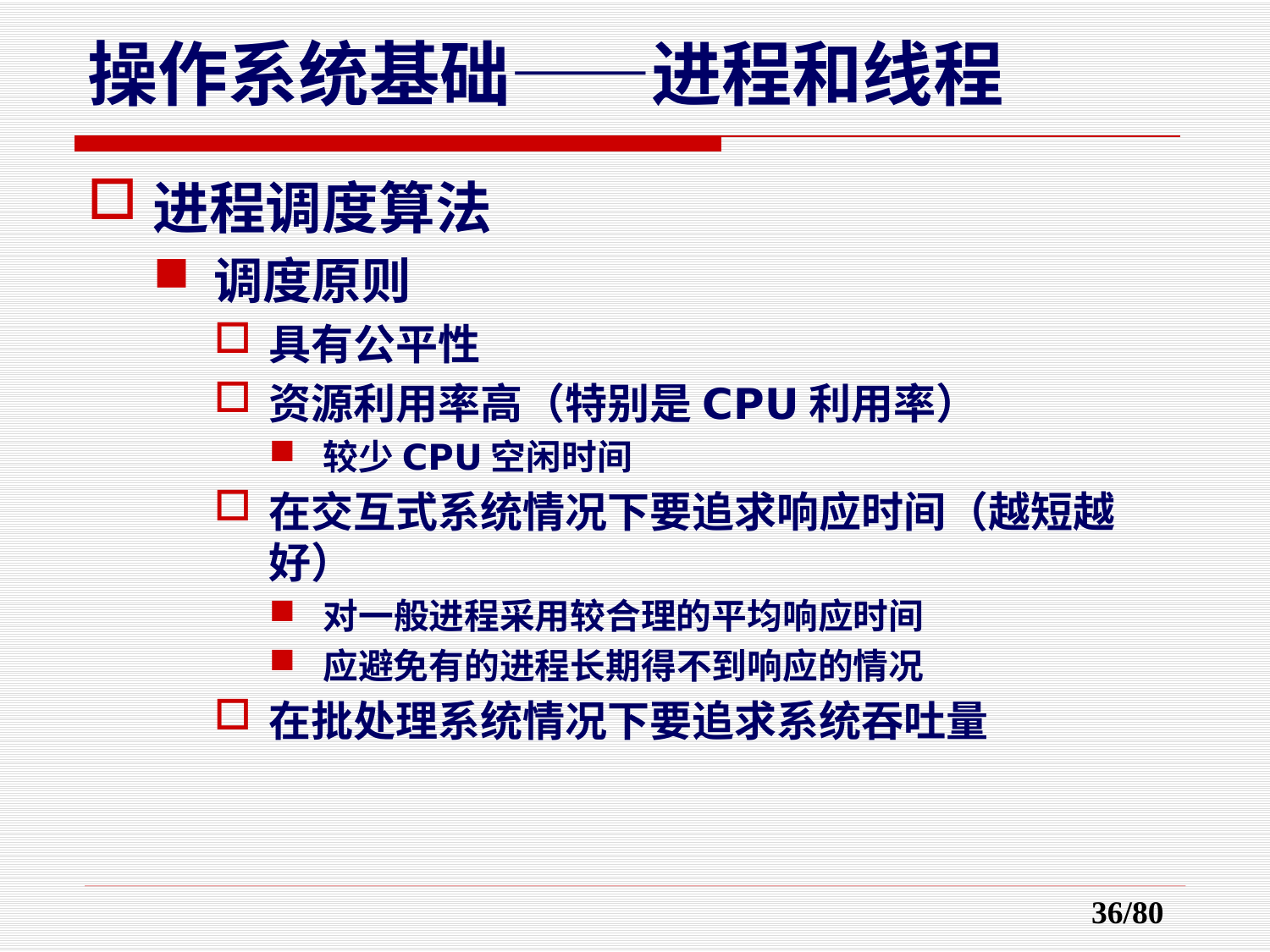

操作系统基础——进程和线程
进程调度算法
调度原则
具有公平性
资源利用率高（特别是CPU利用率）
较少CPU空闲时间
在交互式系统情况下要追求响应时间（越短越好）
对一般进程采用较合理的平均响应时间
应避免有的进程长期得不到响应的情况
在批处理系统情况下要追求系统吞吐量